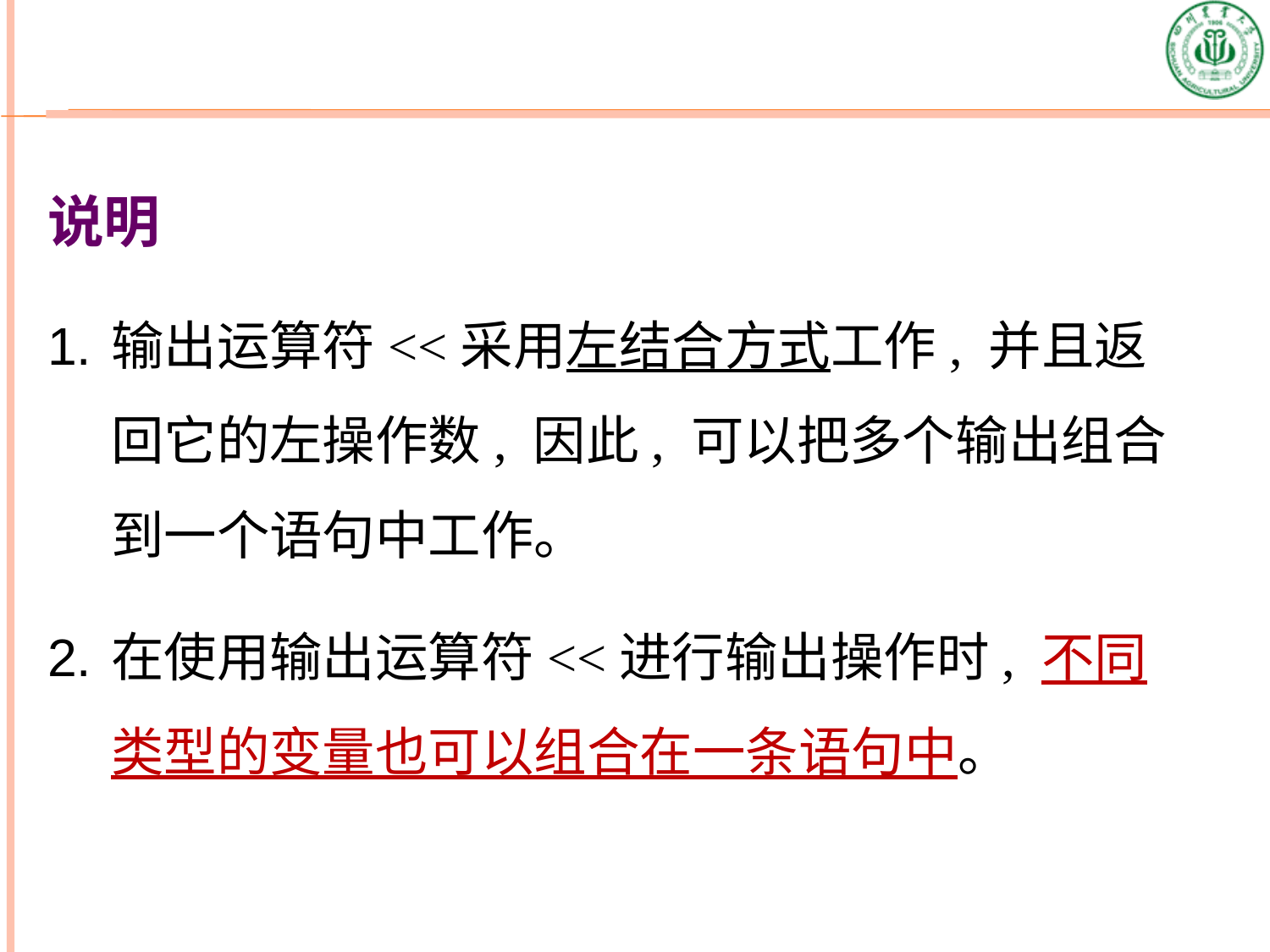

说明
输出运算符<<采用左结合方式工作, 并且返回它的左操作数, 因此, 可以把多个输出组合到一个语句中工作。
在使用输出运算符<<进行输出操作时, 不同类型的变量也可以组合在一条语句中。